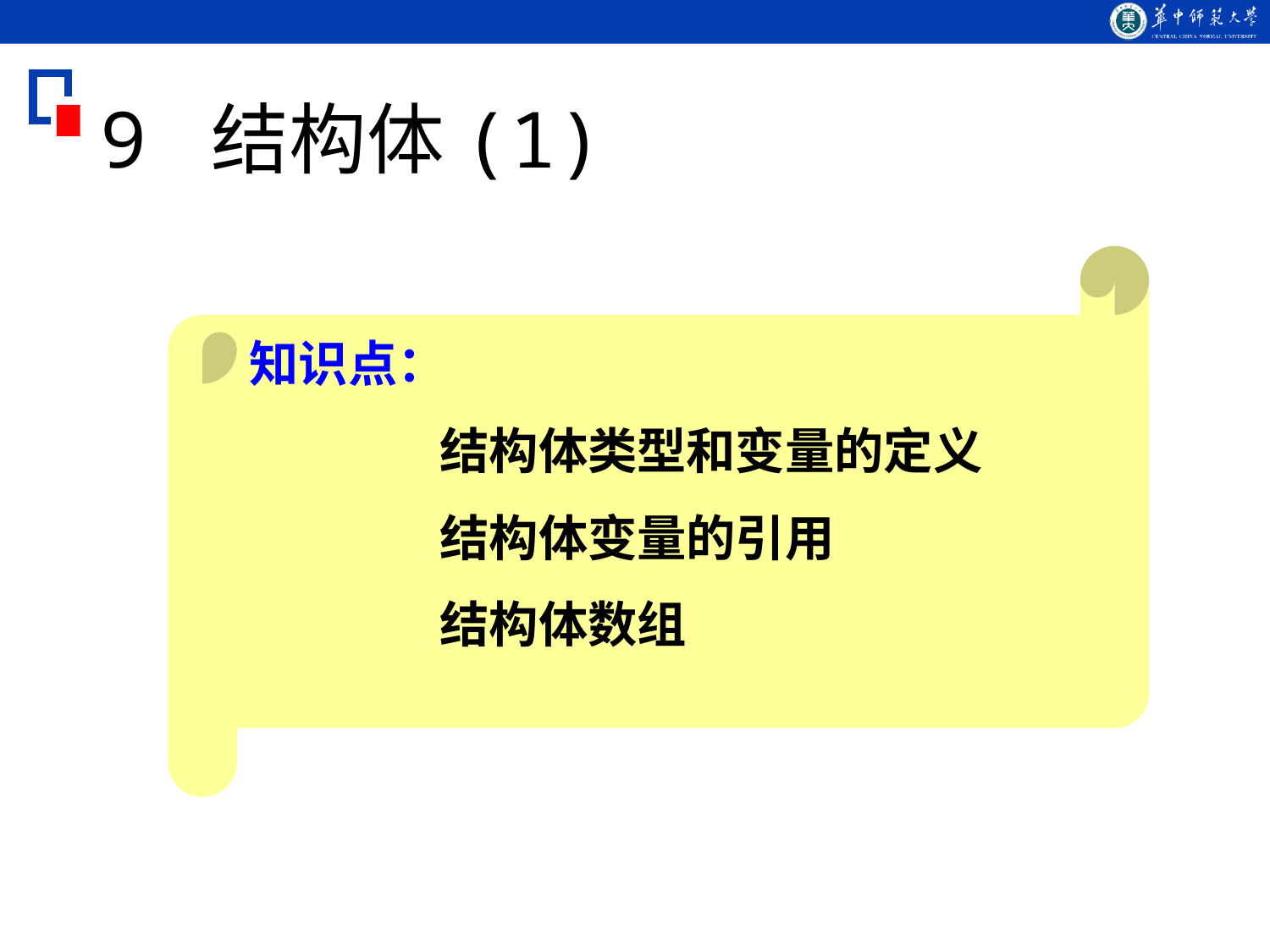

# 9 结构体(1)
知识点：
		结构体类型和变量的定义
		结构体变量的引用
		结构体数组